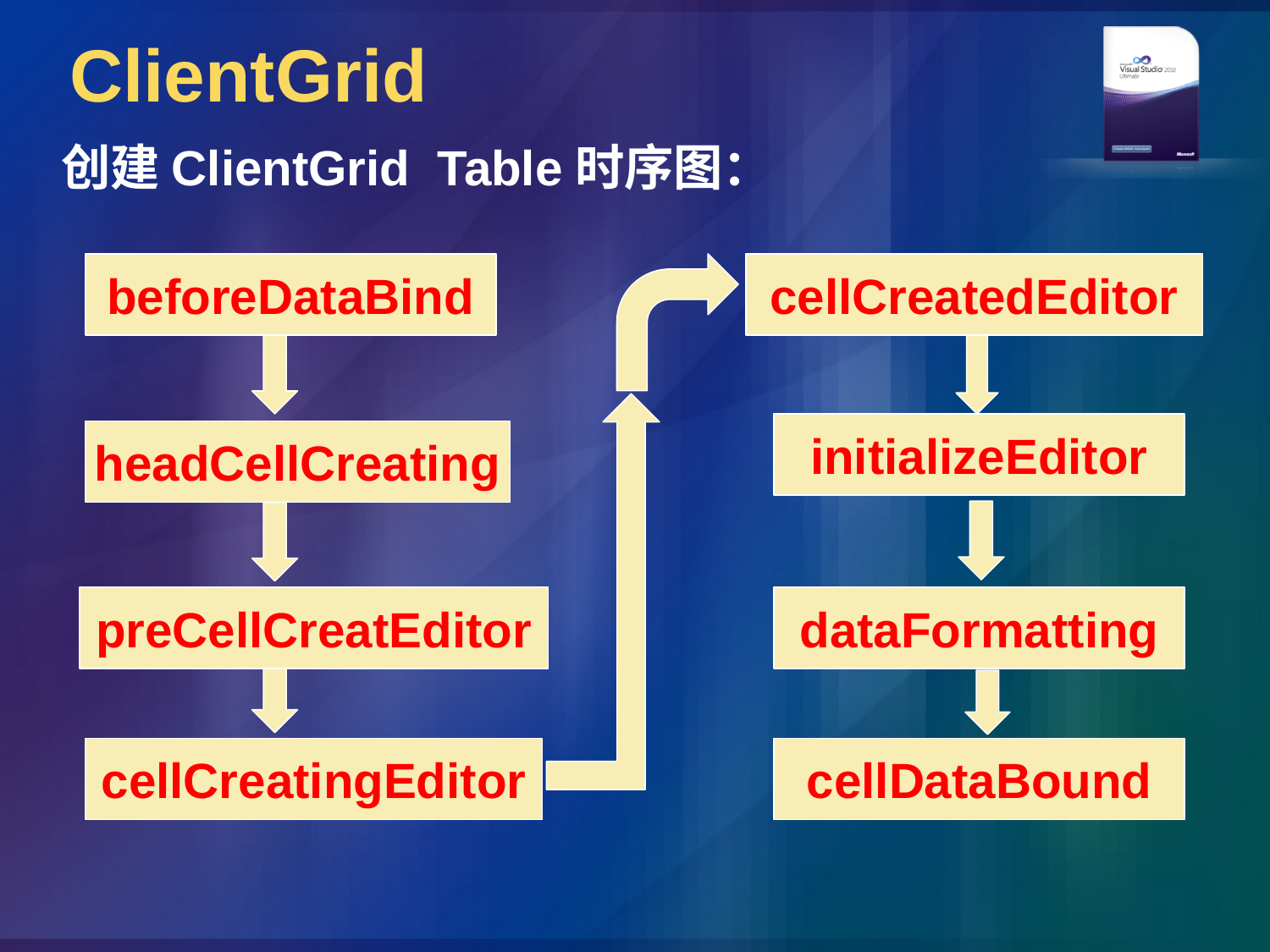

# ClientGrid
创建ClientGrid  Table时序图：

beforeDataBind
cellCreatedEditor

initializeEditor
headCellCreating

preCellCreatEditor
dataFormatting

cellCreatingEditor
cellDataBound